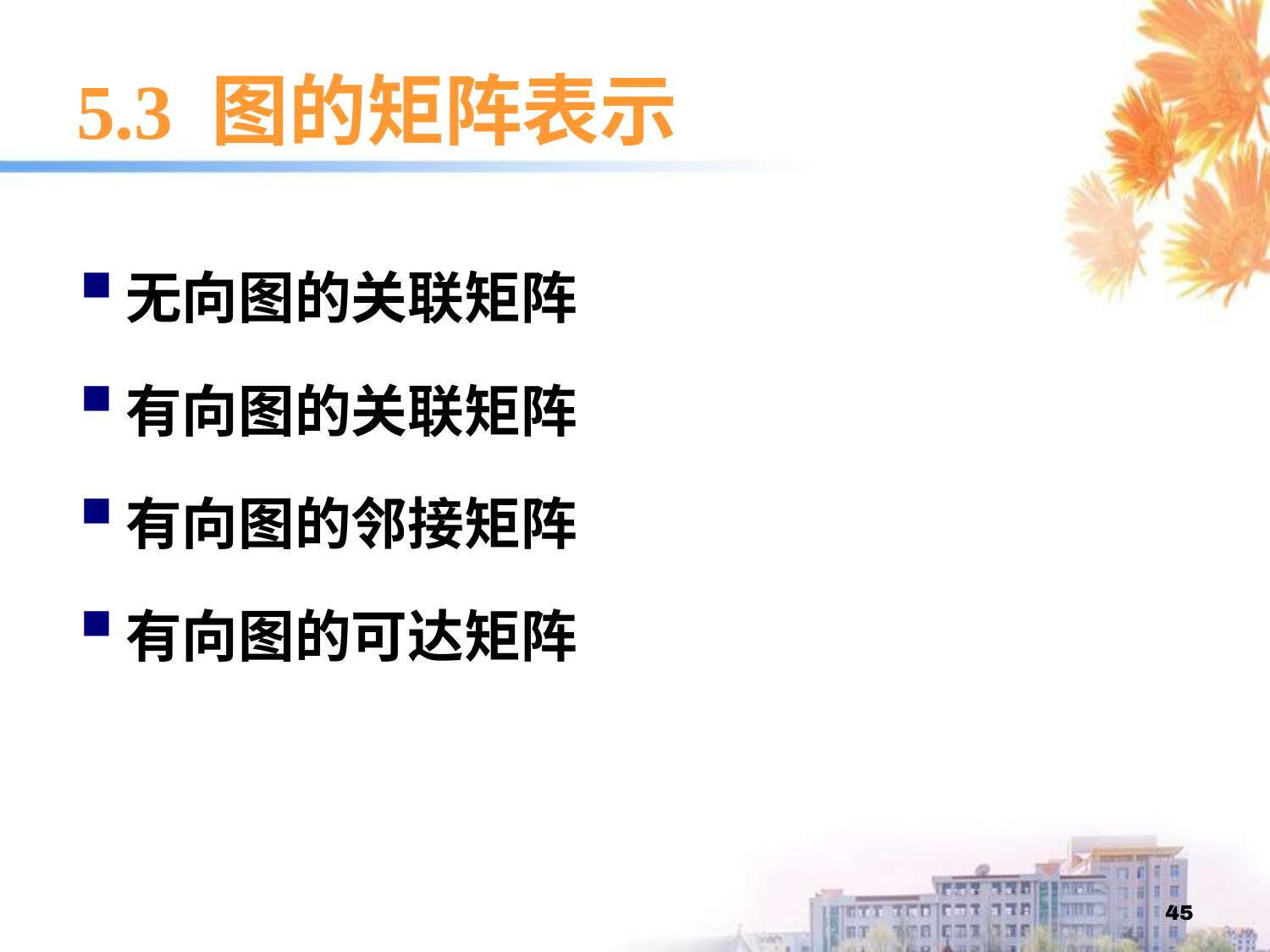

# 5.3 图的矩阵表示
无向图的关联矩阵
有向图的关联矩阵
有向图的邻接矩阵
有向图的可达矩阵
45